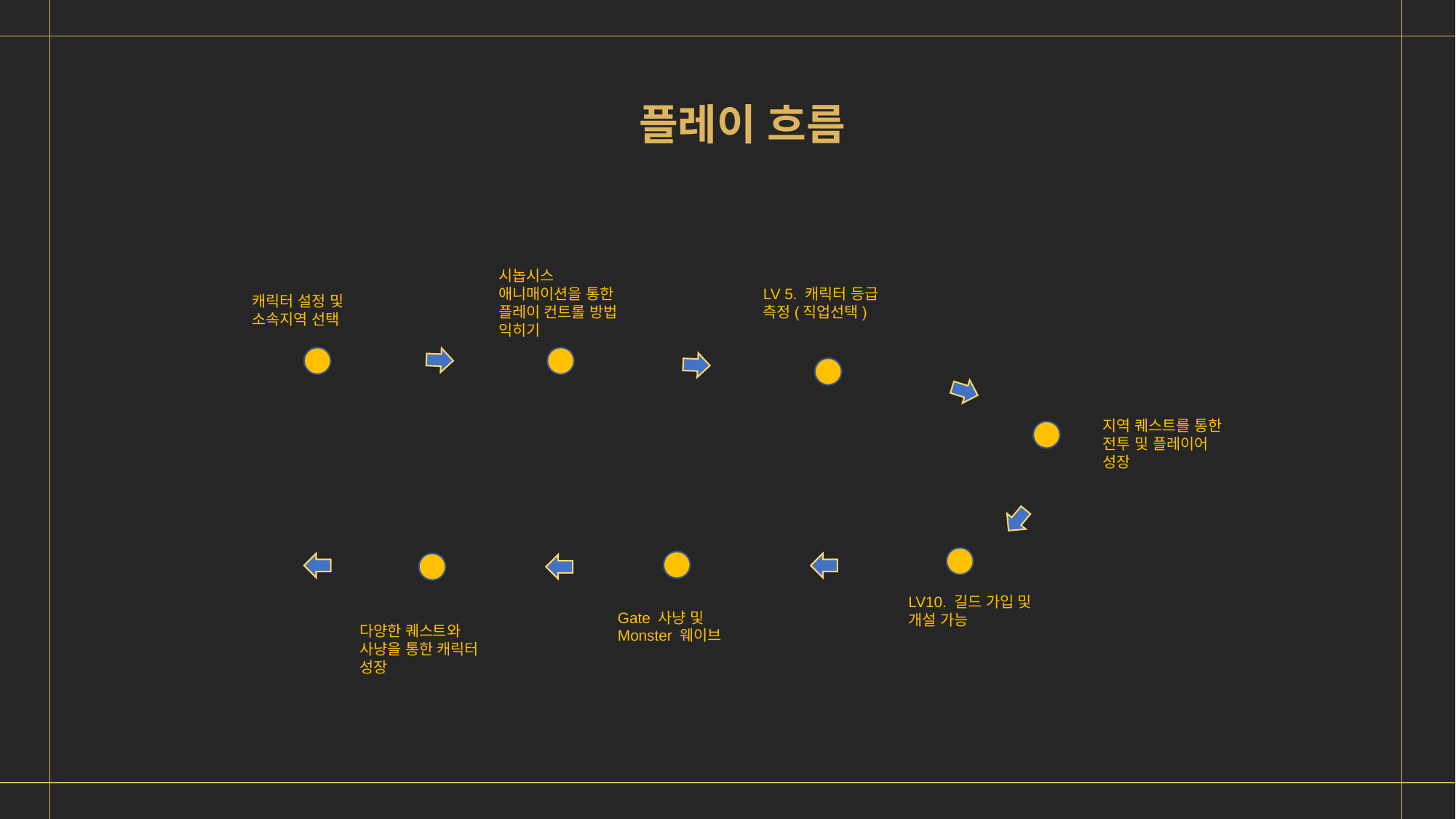

플레이 흐름
시놉시스  애니매이션을 통한 플레이 컨트롤 방법 익히기
LV 5. 캐릭터 등급 측정(직업선택)
캐릭터 설정 및 소속지역 선택

지역 퀘스트를 통한 전투 및 플레이어 성장

LV10. 길드 가입 및 개설 가능
Gate 사냥 및
Monster 웨이브
다양한 퀘스트와 사냥을 통한 캐릭터 성장